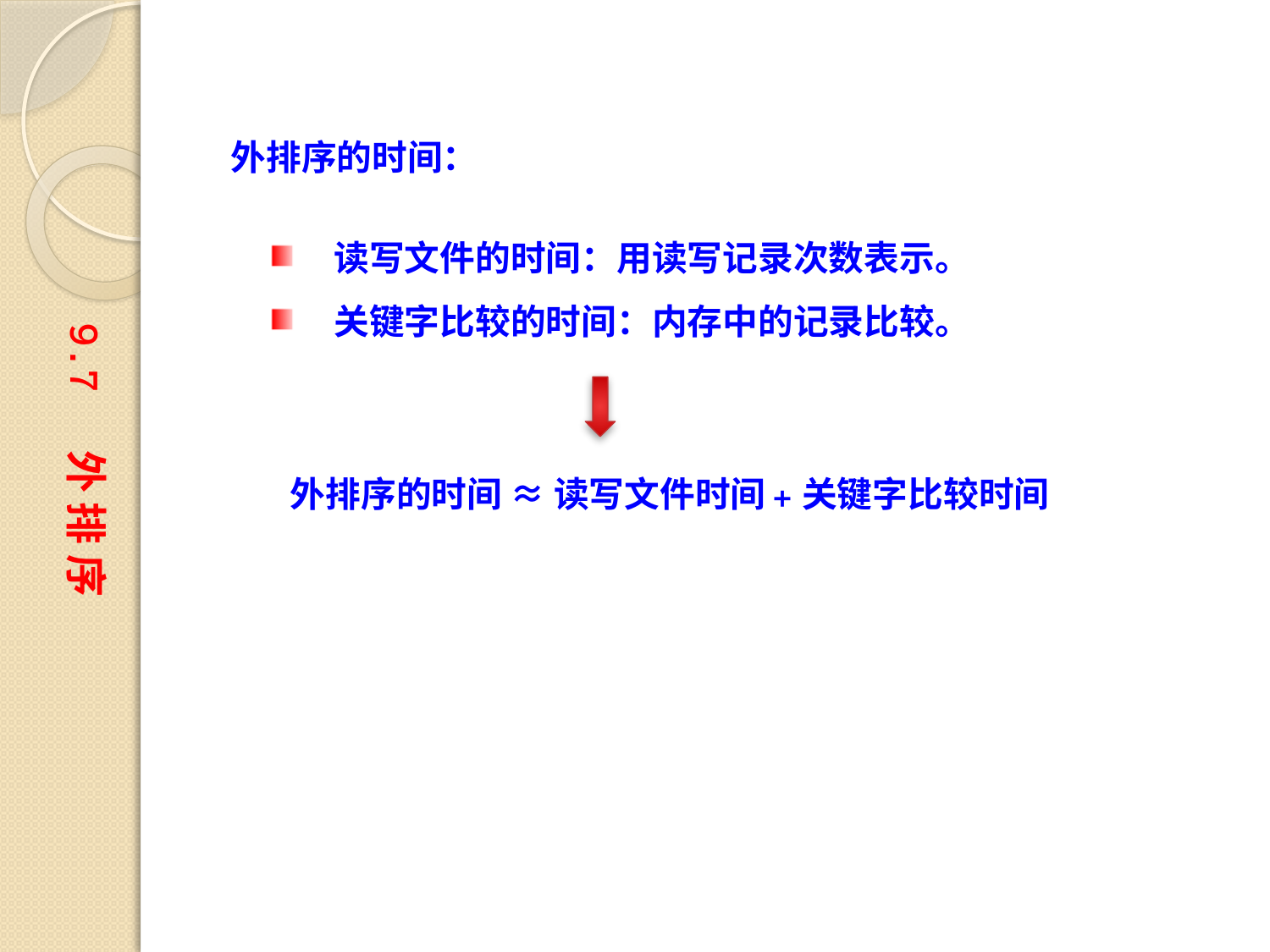

外排序的时间：
读写文件的时间：用读写记录次数表示。
关键字比较的时间：内存中的记录比较。
9.7  外 排 序

外排序的时间 ≈ 读写文件时间+关键字比较时间